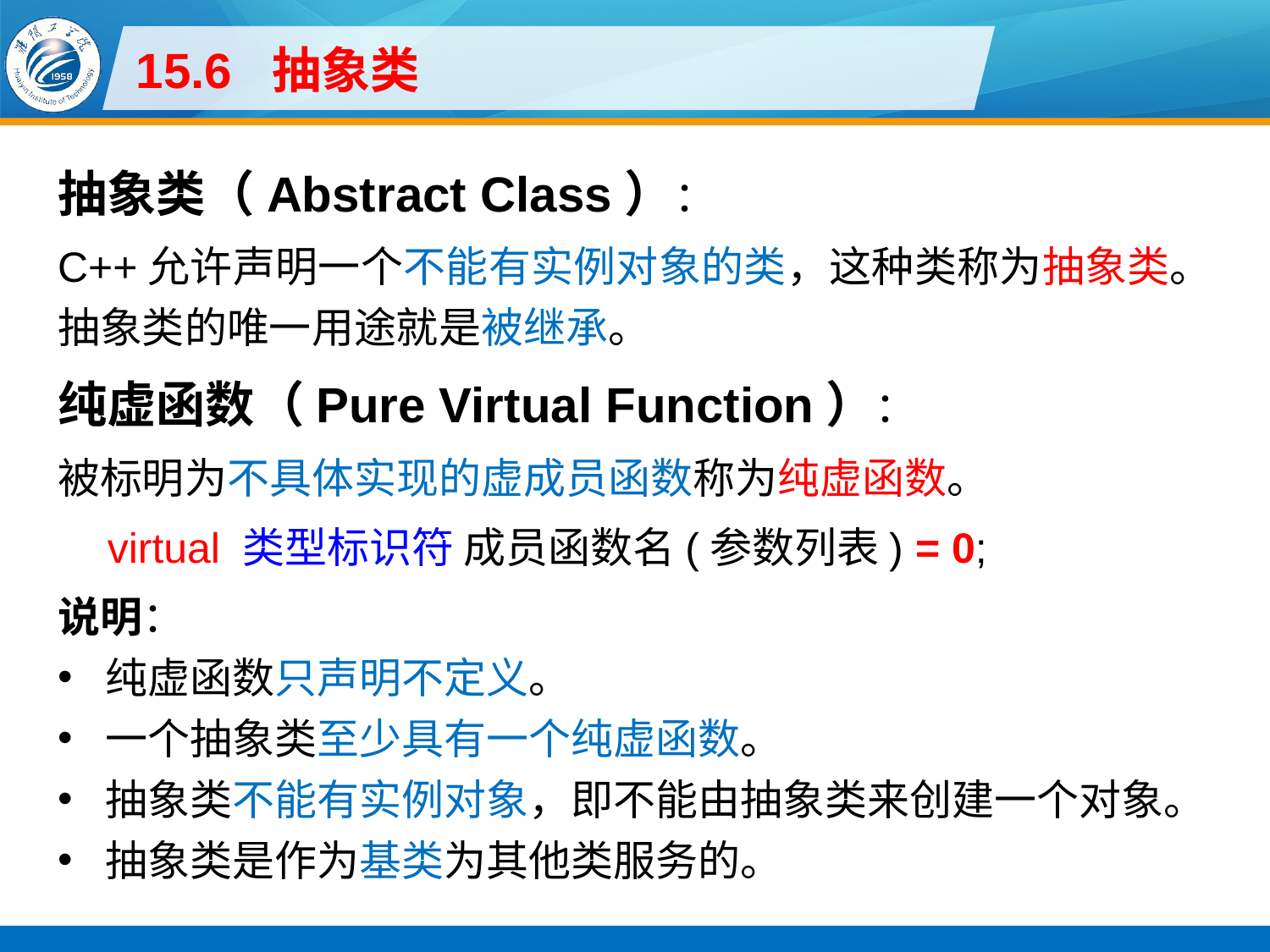

# 15.6  抽象类
抽象类（Abstract Class）：
C++允许声明一个不能有实例对象的类，这种类称为抽象类。抽象类的唯一用途就是被继承。
纯虚函数（Pure Virtual Function）：
被标明为不具体实现的虚成员函数称为纯虚函数。
virtual 类型标识符 成员函数名(参数列表) = 0;
说明：
纯虚函数只声明不定义。
一个抽象类至少具有一个纯虚函数。
抽象类不能有实例对象，即不能由抽象类来创建一个对象。
抽象类是作为基类为其他类服务的。